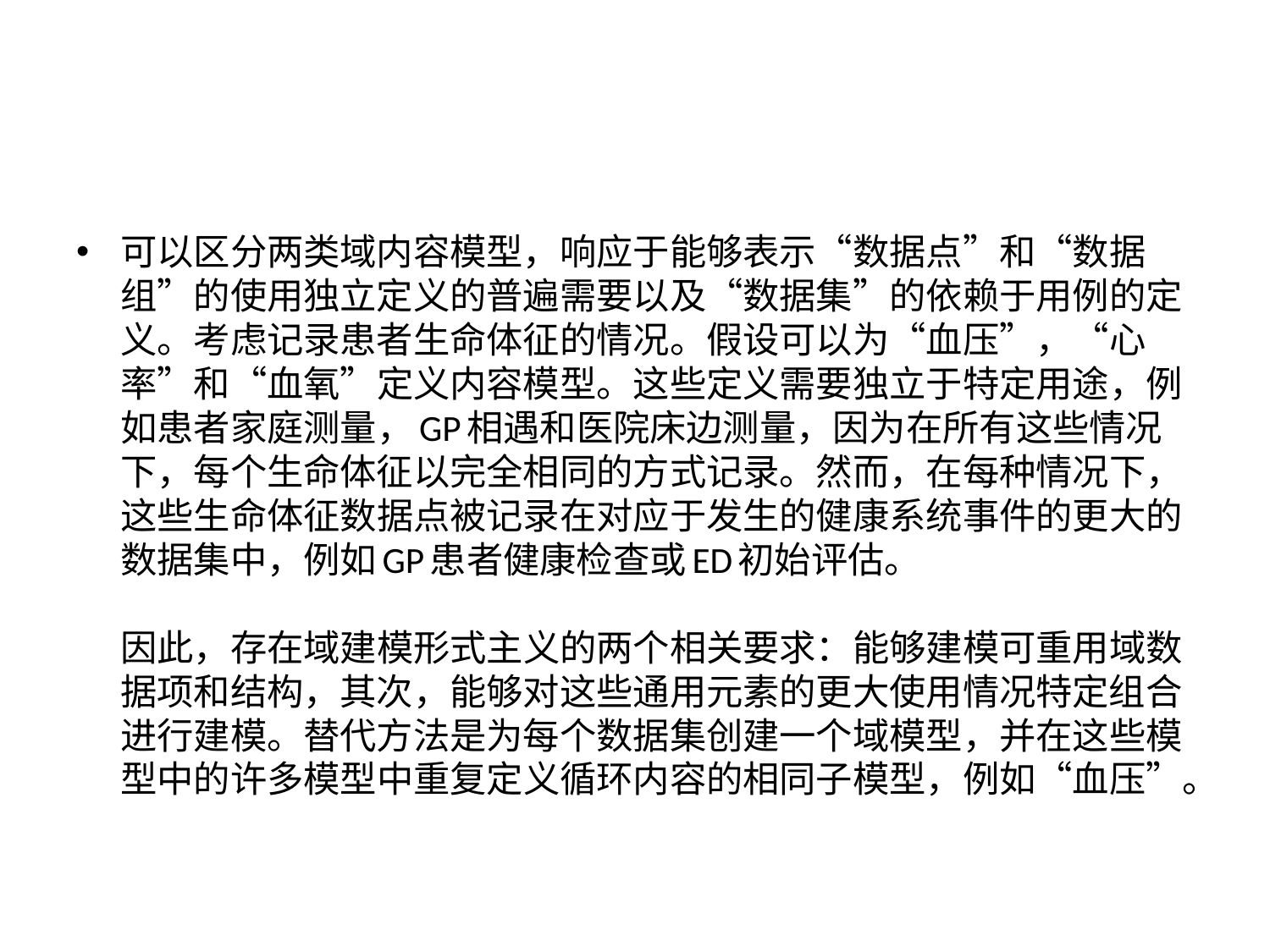

#
可以区分两类域内容模型，响应于能够表示“数据点”和“数据组”的使用独立定义的普遍需要以及“数据集”的依赖于用例的定义。考虑记录患者生命体征的情况。假设可以为“血压”，“心率”和“血氧”定义内容模型。这些定义需要独立于特定用途，例如患者家庭测量，GP相遇和医院床边测量，因为在所有这些情况下，每个生命体征以完全相同的方式记录。然而，在每种情况下，这些生命体征数据点被记录在对应于发生的健康系统事件的更大的数据集中，例如GP患者健康检查或ED初始评估。
因此，存在域建模形式主义的两个相关要求：能够建模可重用域数据项和结构，其次，能够对这些通用元素的更大使用情况特定组合进行建模。替代方法是为每个数据集创建一个域模型，并在这些模型中的许多模型中重复定义循环内容的相同子模型，例如“血压”。